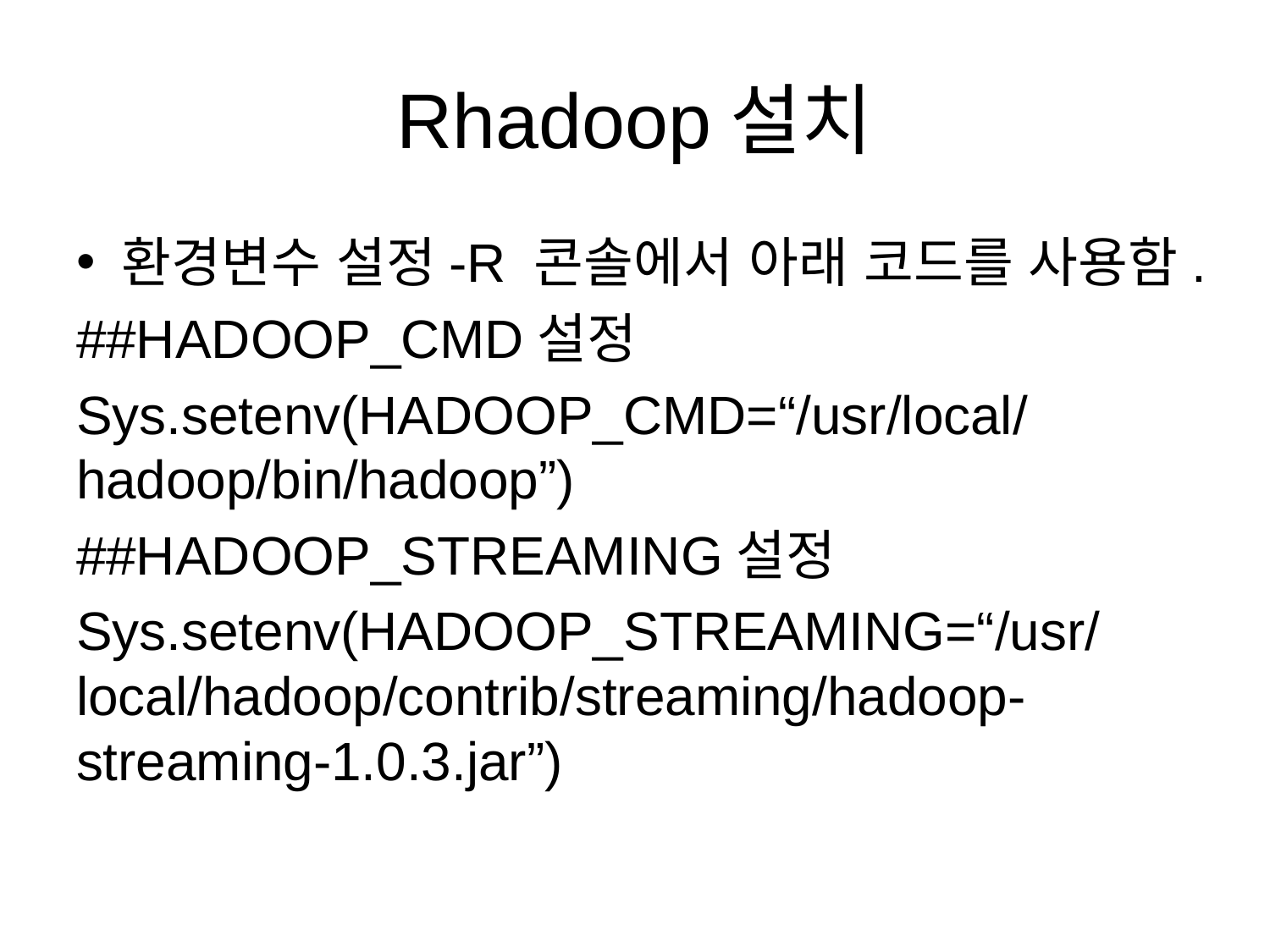

# Rhadoop설치
환경변수 설정-R 콘솔에서 아래 코드를 사용함.
##HADOOP_CMD설정
Sys.setenv(HADOOP_CMD=“/usr/local/hadoop/bin/hadoop”)
##HADOOP_STREAMING설정
Sys.setenv(HADOOP_STREAMING=“/usr/local/hadoop/contrib/streaming/hadoop-streaming-1.0.3.jar”)